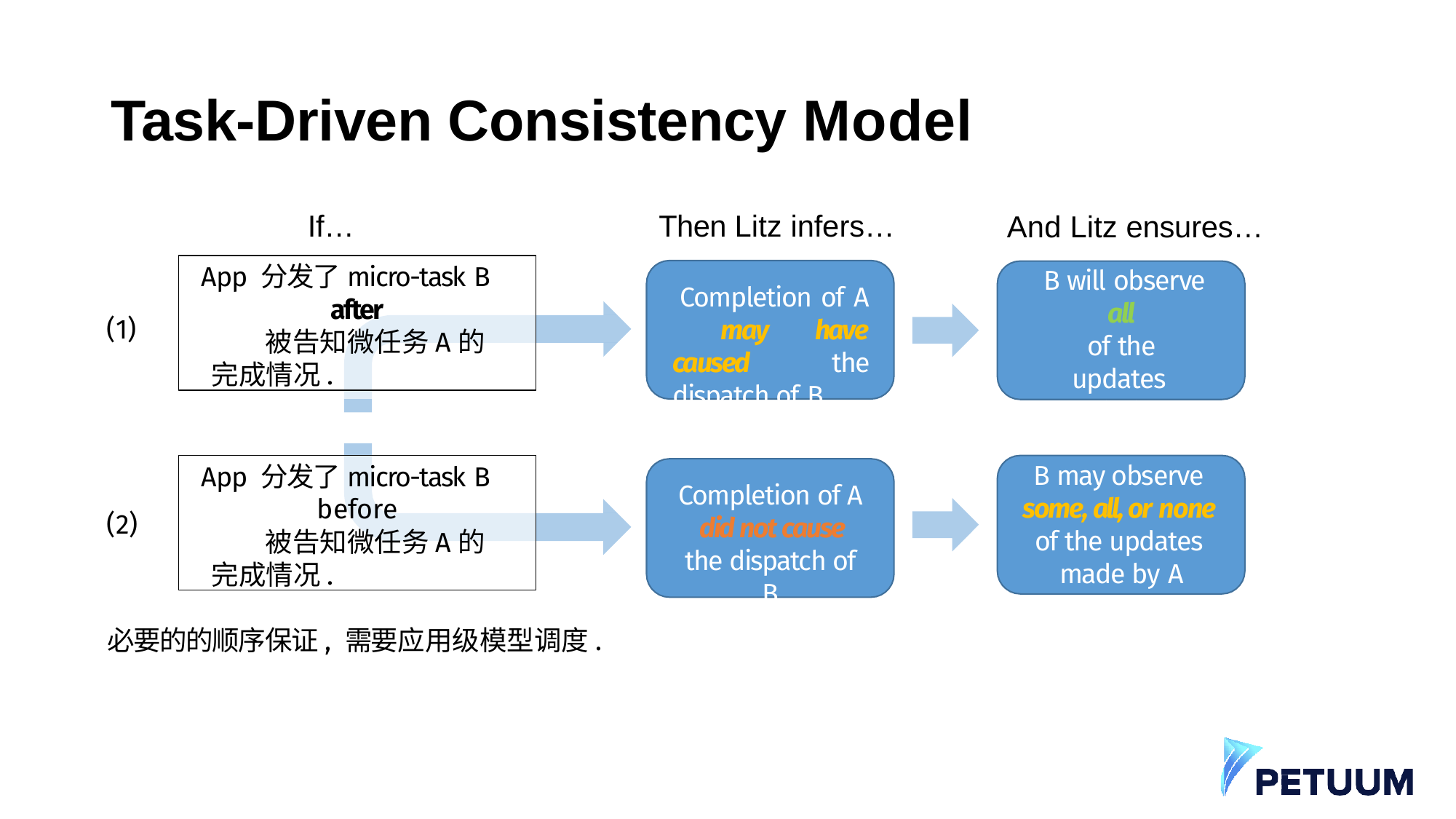

# Task-Driven Consistency Model
If…	Then Litz infers…
And Litz ensures…
B will observe
all
of the updates  made by A

App 分发了micro-task B
after
被告知微任务A的完成情况.

Completion of A  may have caused  the dispatch of B

(1)

App 分发了micro-task B
before
被告知微任务A的完成情况.

B may observe  some, all, or none  of the updates  made by A

Completion of A  did not cause  the dispatch of B

(2)
必要的的顺序保证, 需要应用级模型调度.